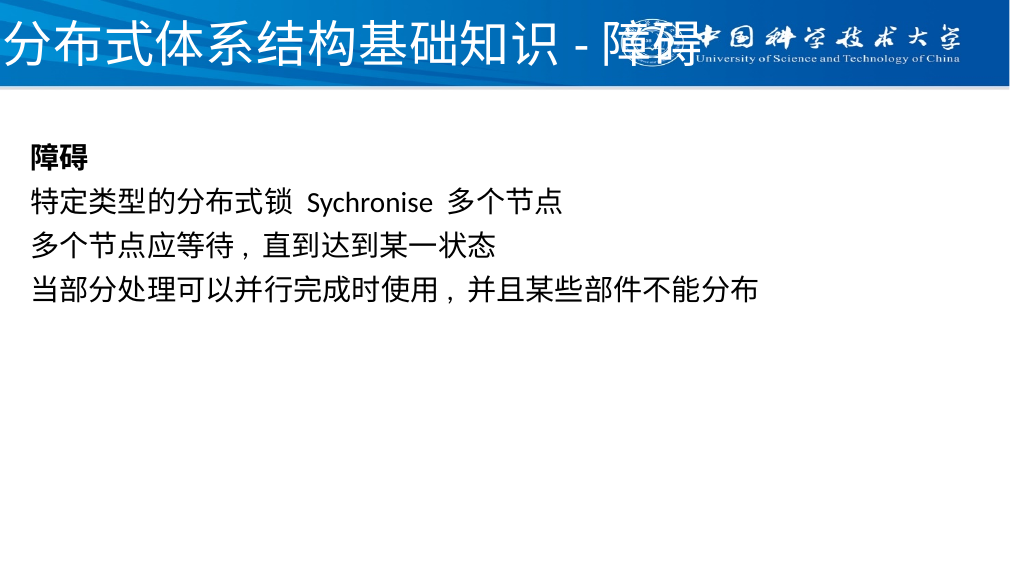

# 分布式体系结构基础知识-障碍
障碍
特定类型的分布式锁 Sychronise 多个节点
多个节点应等待, 直到达到某一状态
当部分处理可以并行完成时使用, 并且某些部件不能分布